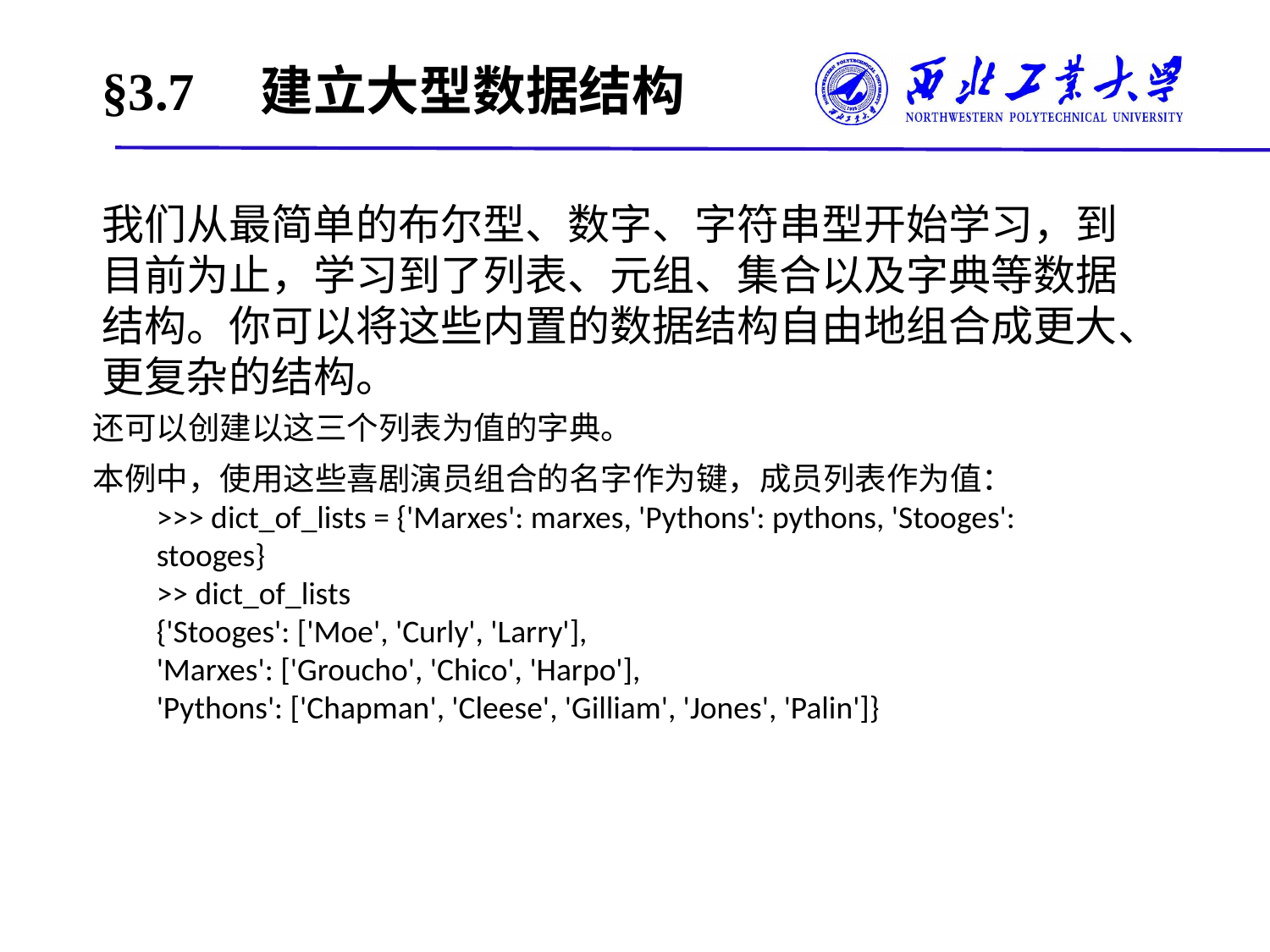

# §3.7　建立大型数据结构
我们从最简单的布尔型、数字、字符串型开始学习，到目前为止，学习到了列表、元组、集合以及字典等数据结构。你可以将这些内置的数据结构自由地组合成更大、更复杂的结构。

还可以创建以这三个列表为值的字典。
本例中，使用这些喜剧演员组合的名字作为键，成员列表作为值：
>>> dict_of_lists = {'Marxes': marxes, 'Pythons': pythons, 'Stooges': stooges}
>> dict_of_lists
{'Stooges': ['Moe', 'Curly', 'Larry'],
'Marxes': ['Groucho', 'Chico', 'Harpo'],
'Pythons': ['Chapman', 'Cleese', 'Gilliam', 'Jones', 'Palin']}